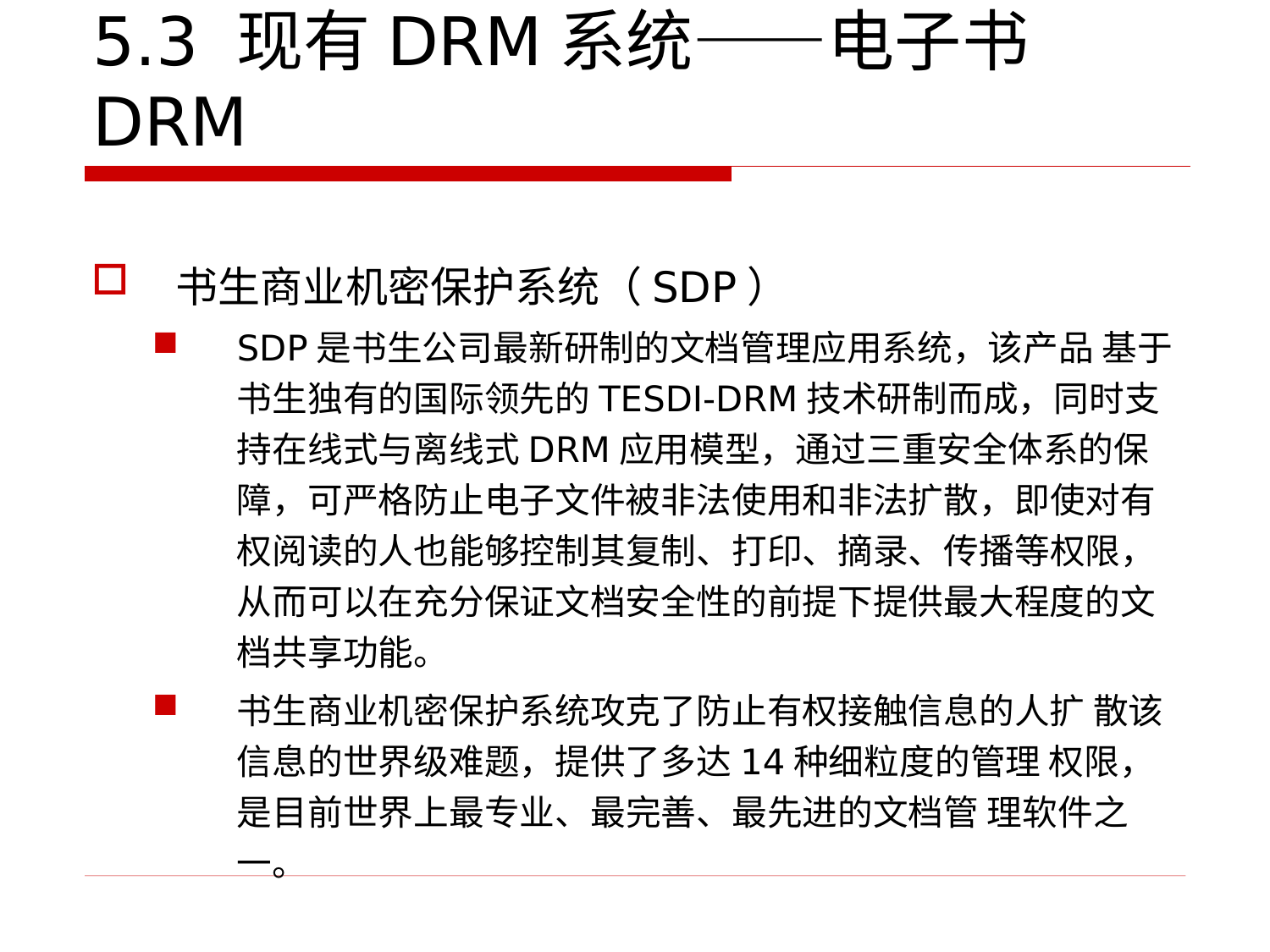

# 5.3 现有DRM系统——电子书DRM
书生商业机密保护系统（SDP）
SDP是书生公司最新研制的文档管理应用系统，该产品 基于书生独有的国际领先的TESDI-DRM技术研制而成，同时支持在线式与离线式DRM应用模型，通过三重安全体系的保障，可严格防止电子文件被非法使用和非法扩散，即使对有权阅读的人也能够控制其复制、打印、摘录、传播等权限，从而可以在充分保证文档安全性的前提下提供最大程度的文档共享功能。
书生商业机密保护系统攻克了防止有权接触信息的人扩 散该信息的世界级难题，提供了多达14种细粒度的管理 权限，是目前世界上最专业、最完善、最先进的文档管 理软件之一。